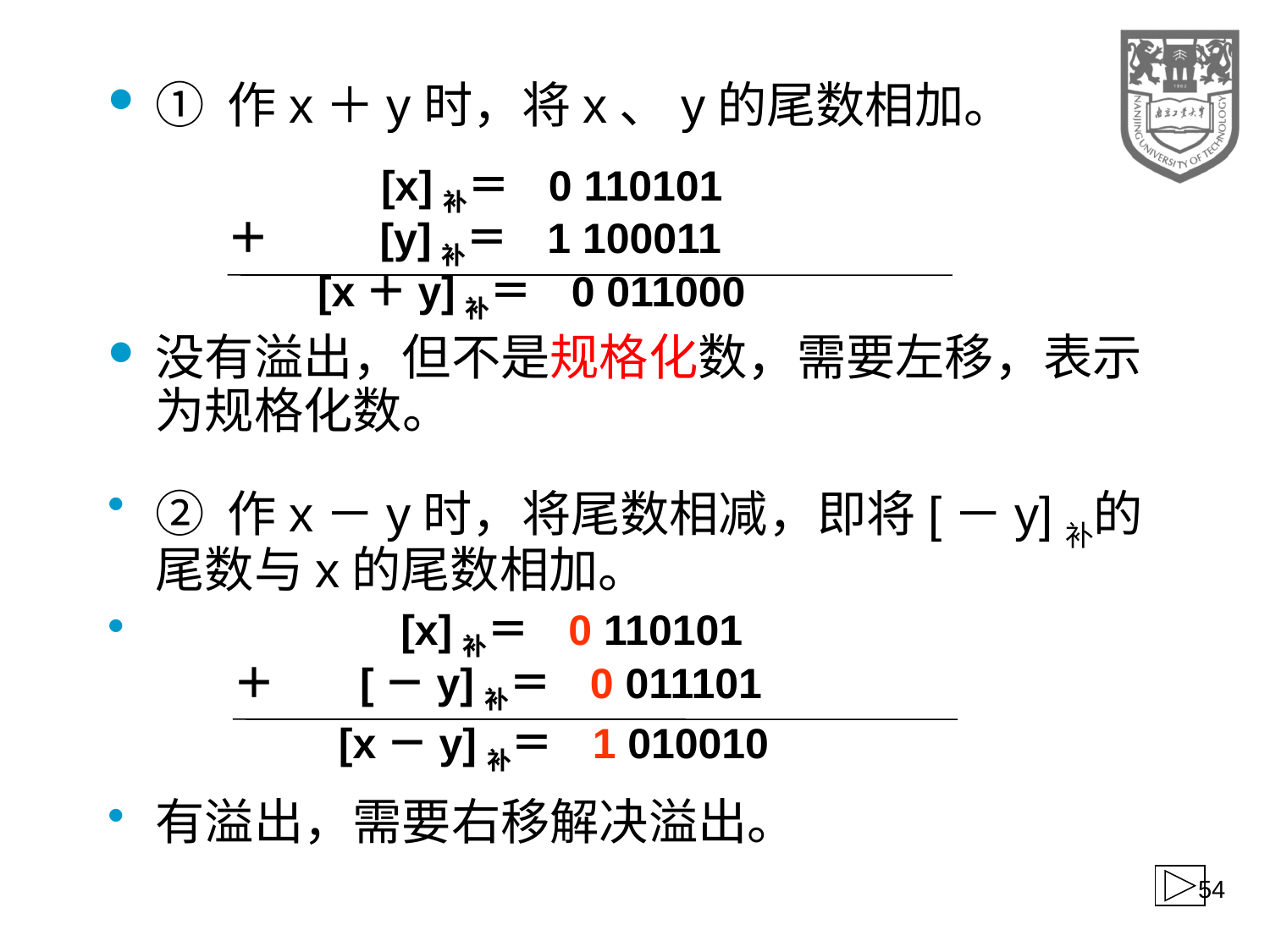

① 作x＋y时，将x、y的尾数相加。

没有溢出，但不是规格化数，需要左移，表示为规格化数。

[x]补＝   0 110101
＋
[y]补＝   1 100011
[x＋y]补＝   0 011000

② 作x－y时，将尾数相减，即将[－y]补的尾数与x的尾数相加。

有溢出，需要右移解决溢出。
[x]补＝   0 110101
＋
[－y]补＝   0 011101
[x－y]补＝   1 010010

54